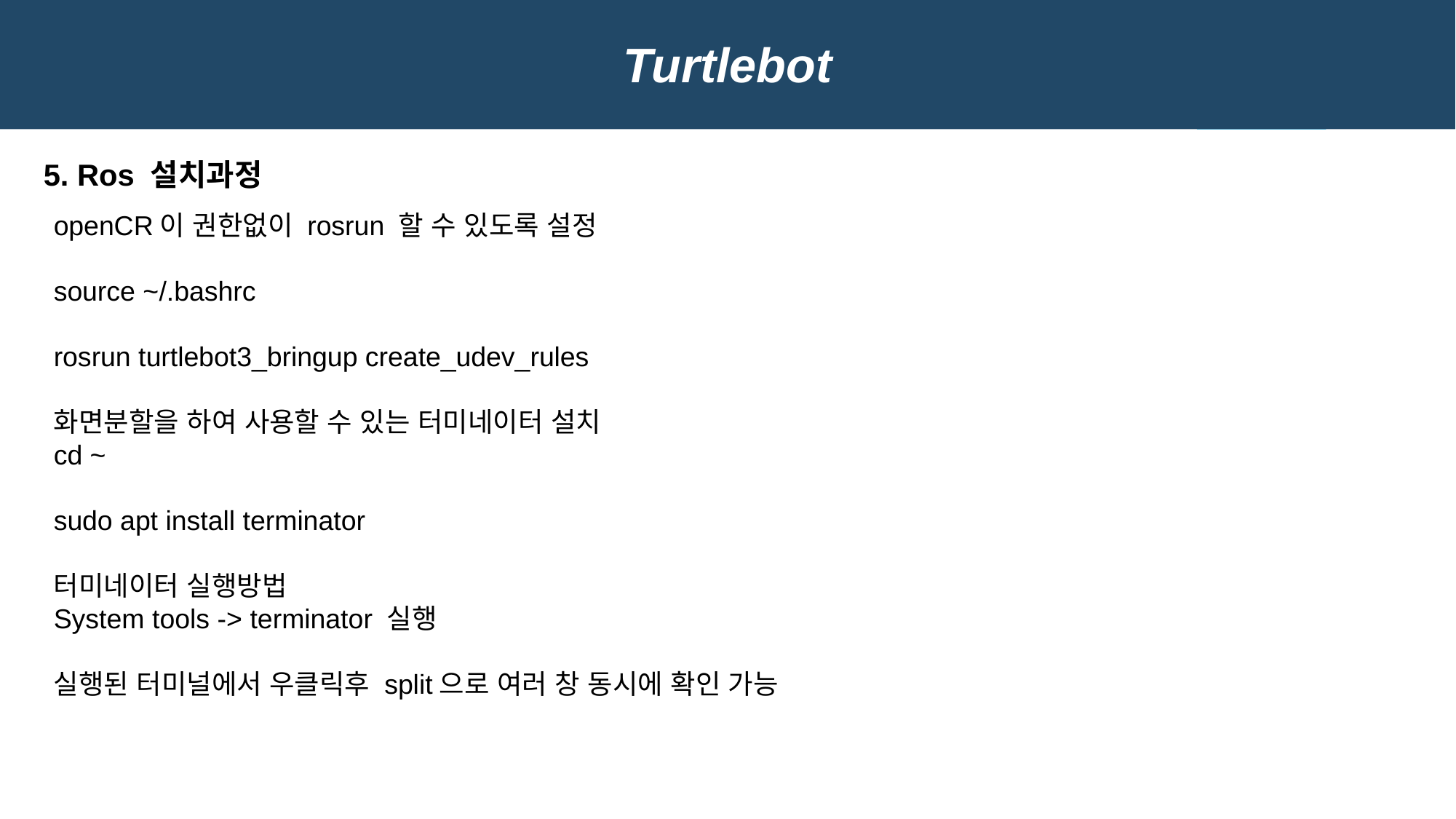

Turtlebot

5. Ros 설치과정

openCR이 권한없이 rosrun 할 수 있도록 설정

source ~/.bashrc

rosrun turtlebot3_bringup create_udev_rules

화면분할을 하여 사용할 수 있는 터미네이터 설치
cd ~

sudo apt install terminator

터미네이터 실행방법
System tools -> terminator 실행

실행된 터미널에서 우클릭후 split으로 여러 창 동시에 확인 가능